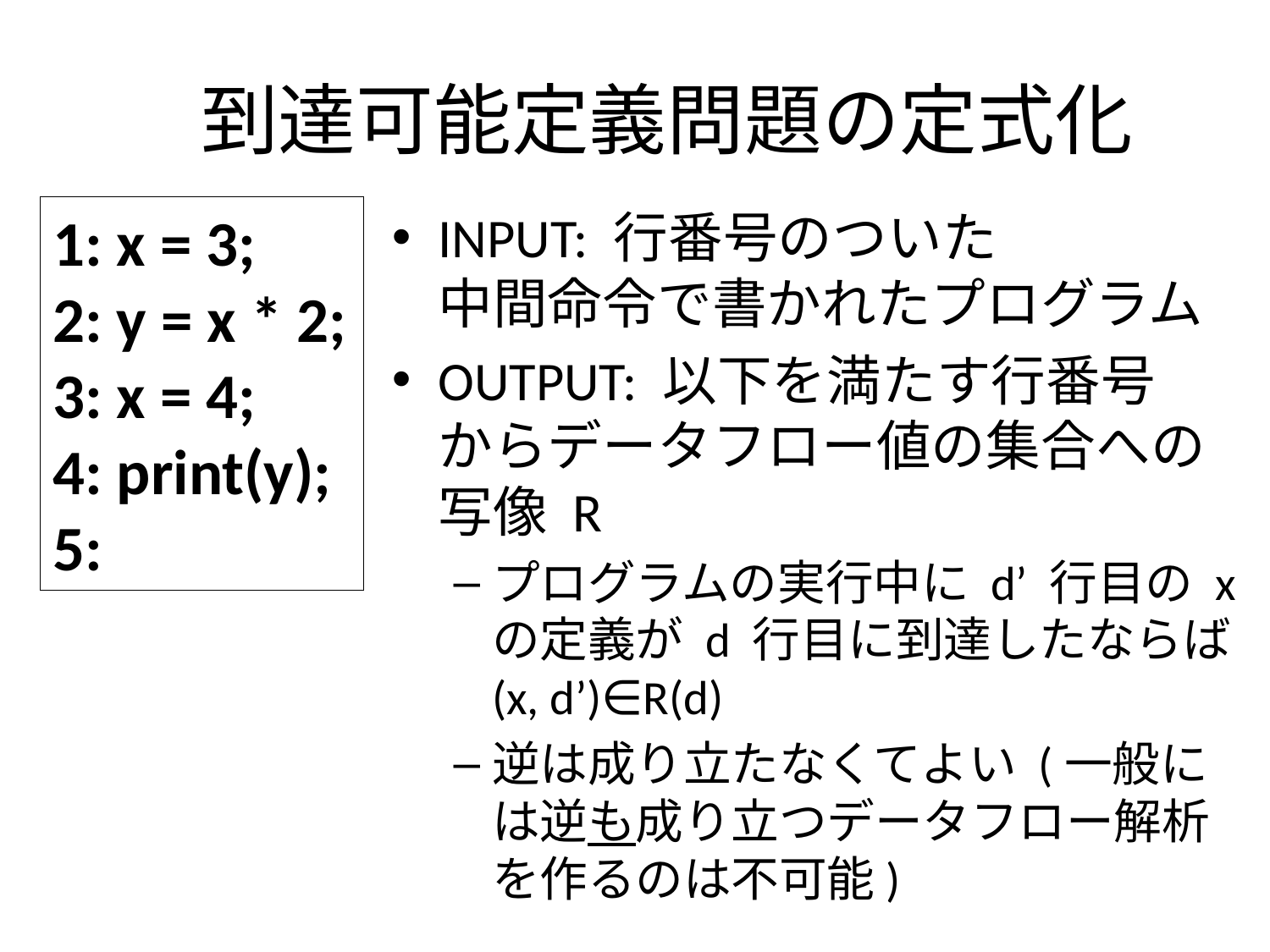

# 到達可能定義問題の定式化

1: x = 3;
2: y = x * 2;
3: x = 4;
4: print(y);
5:
INPUT: 行番号のついた
中間命令で書かれたプログラム
OUTPUT: 以下を満たす行番号
からデータフロー値の集合への
写像 R
プログラムの実行中に d’ 行目の x の定義が d 行目に到達したならば (x, d’)∈R(d)
逆は成り立たなくてよい (一般には逆も成り立つデータフロー解析を作るのは不可能)